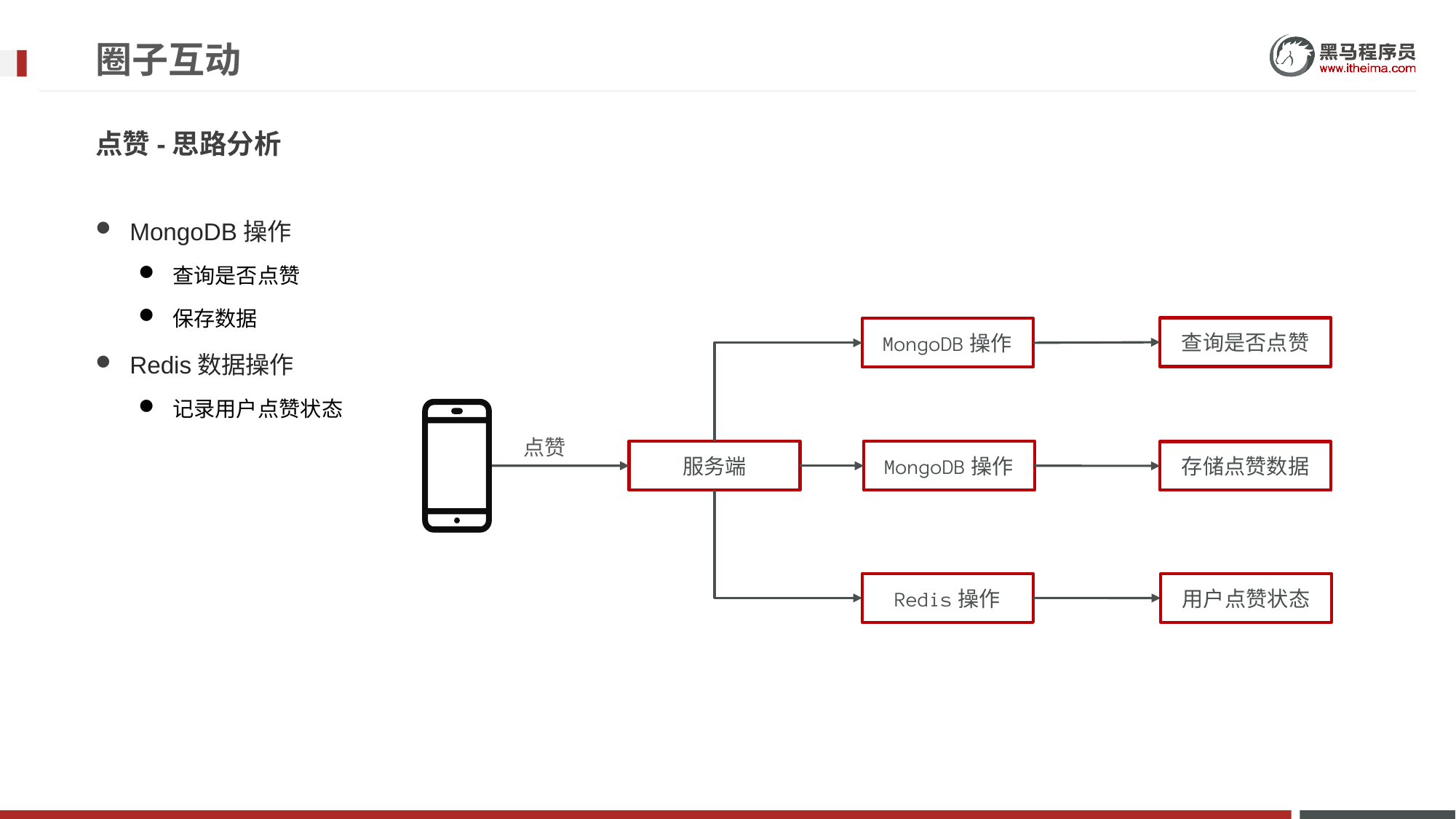

# 圈子互动
点赞-思路分析
MongoDB操作
查询是否点赞
保存数据
Redis数据操作
记录用户点赞状态

查询是否点赞
MongoDB操作

点赞
MongoDB操作
服务端
存储点赞数据
Redis操作
用户点赞状态